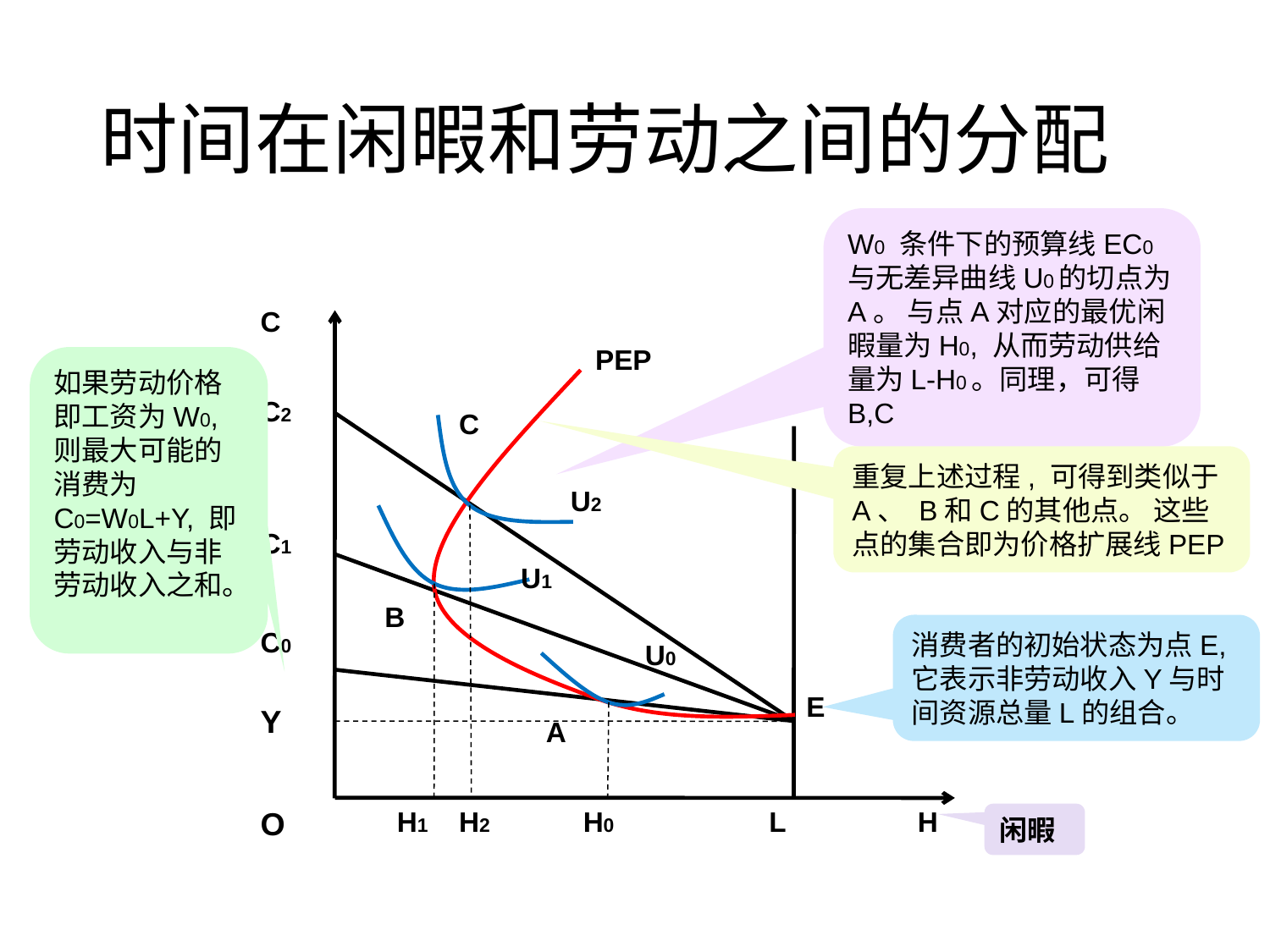

# 时间在闲暇和劳动之间的分配
W0 条件下的预算线EC0 与无差异曲线U0的切点为A。 与点A对应的最优闲暇量为H0, 从而劳动供给量为L-H0。同理，可得B,C

C
PEP
如果劳动价格即工资为W0, 则最大可能的消费为C0=W0L+Y, 即劳动收入与非劳动收入之和。

C2
C

重复上述过程, 可得到类似于A、 B和C的其他点。 这些点的集合即为价格扩展线PEP
U2

C1

U1

B

消费者的初始状态为点E, 它表示非劳动收入Y与时间资源总量L的组合。
C0
U0

E
Y

A

O
H1
H2
H0
L
H
闲暇